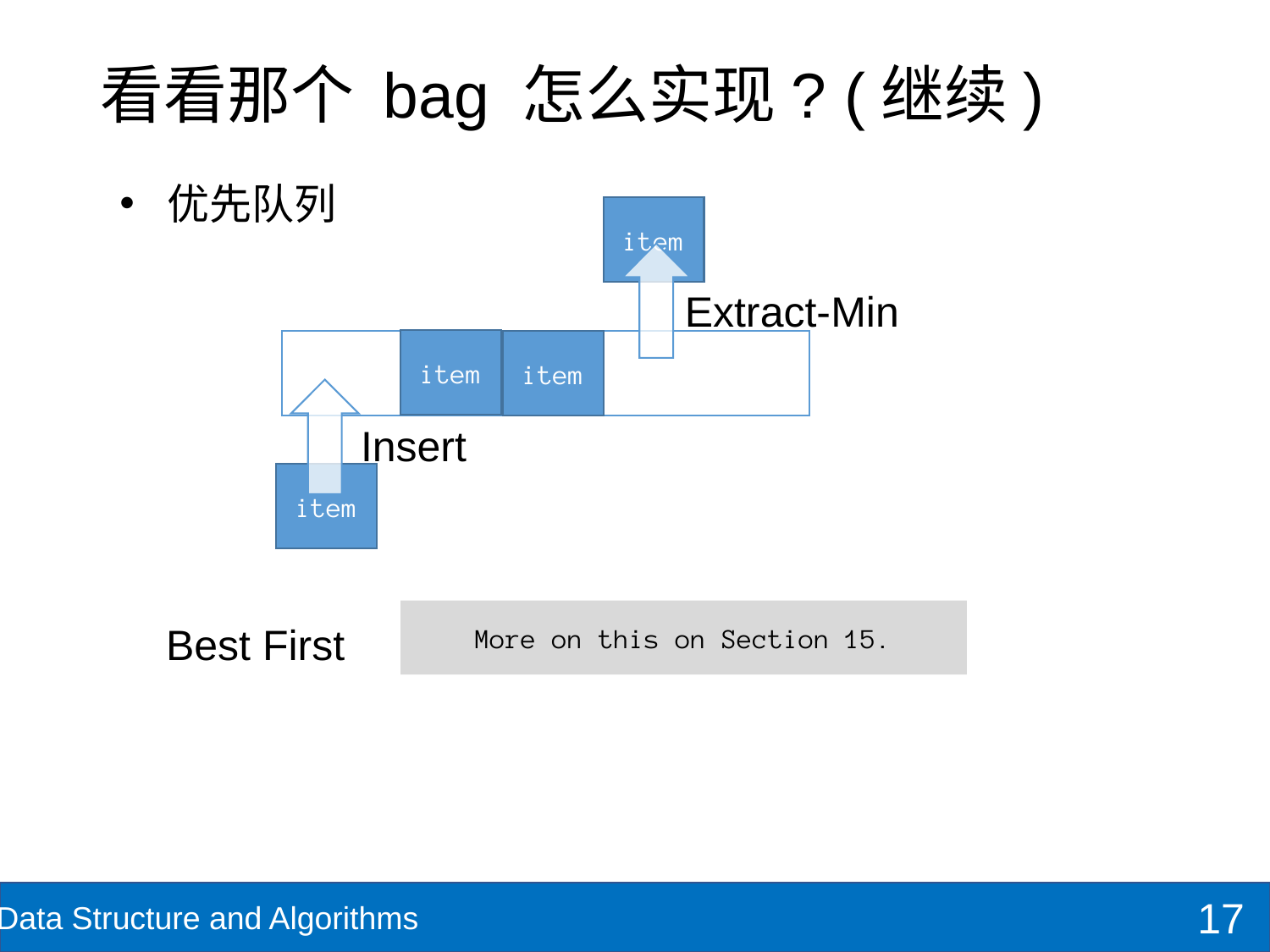

# 看看那个 bag 怎么实现? (继续)
优先队列
item

Extract-Min
item

item

Insert
item
More on this on Section 15.
Best First
17